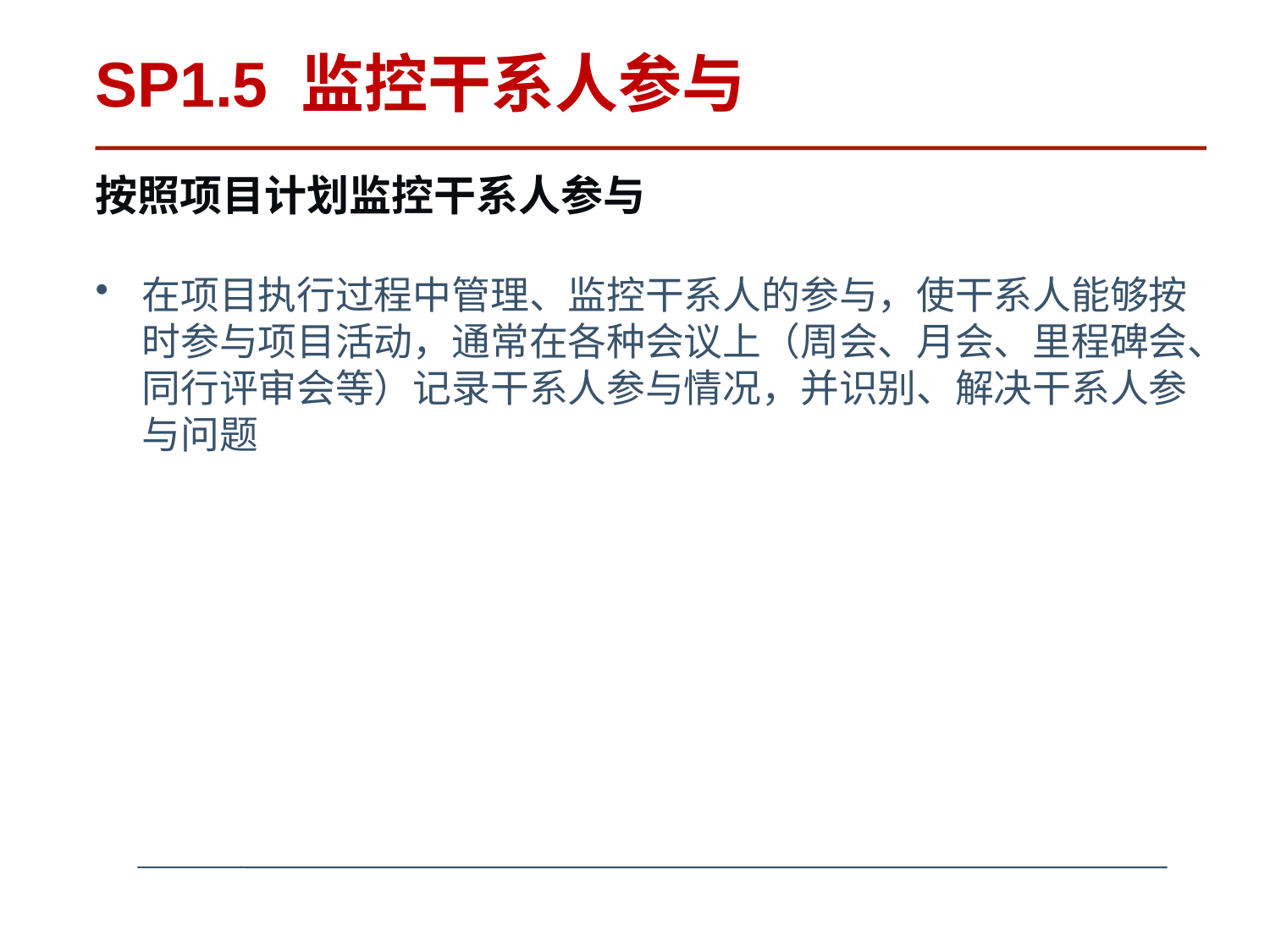

# SP1.5 监控干系人参与
按照项目计划监控干系人参与

在项目执行过程中管理、监控干系人的参与，使干系人能够按时参与项目活动，通常在各种会议上（周会、月会、里程碑会、同行评审会等）记录干系人参与情况，并识别、解决干系人参与问题